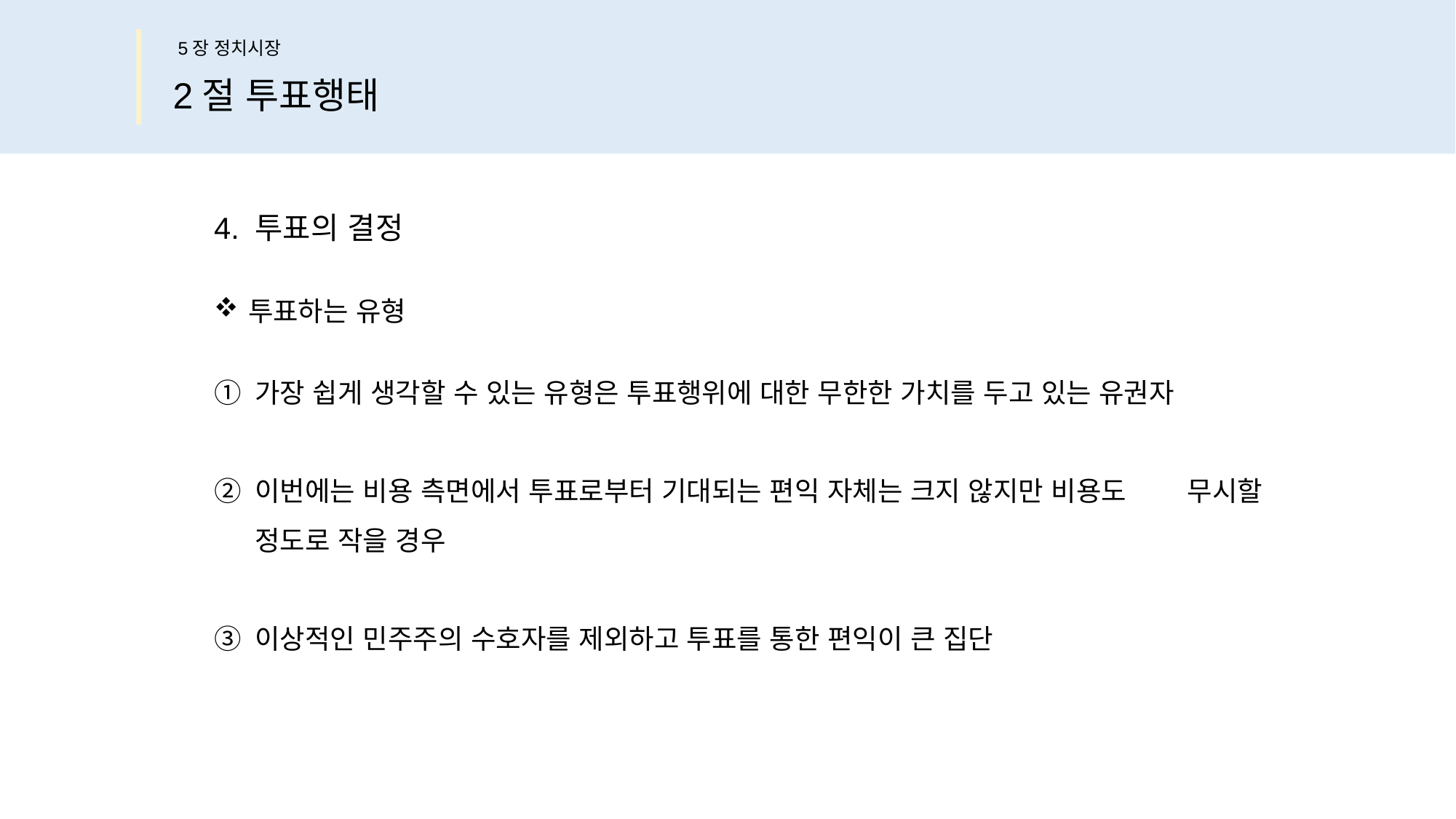

5장 정치시장
2절 투표행태
4. 투표의 결정

투표하는 유형

가장 쉽게 생각할 수 있는 유형은 투표행위에 대한 무한한 가치를 두고 있는 유권자

이번에는 비용 측면에서 투표로부터 기대되는 편익 자체는 크지 않지만 비용도        무시할 정도로 작을 경우

이상적인 민주주의 수호자를 제외하고 투표를 통한 편익이 큰 집단